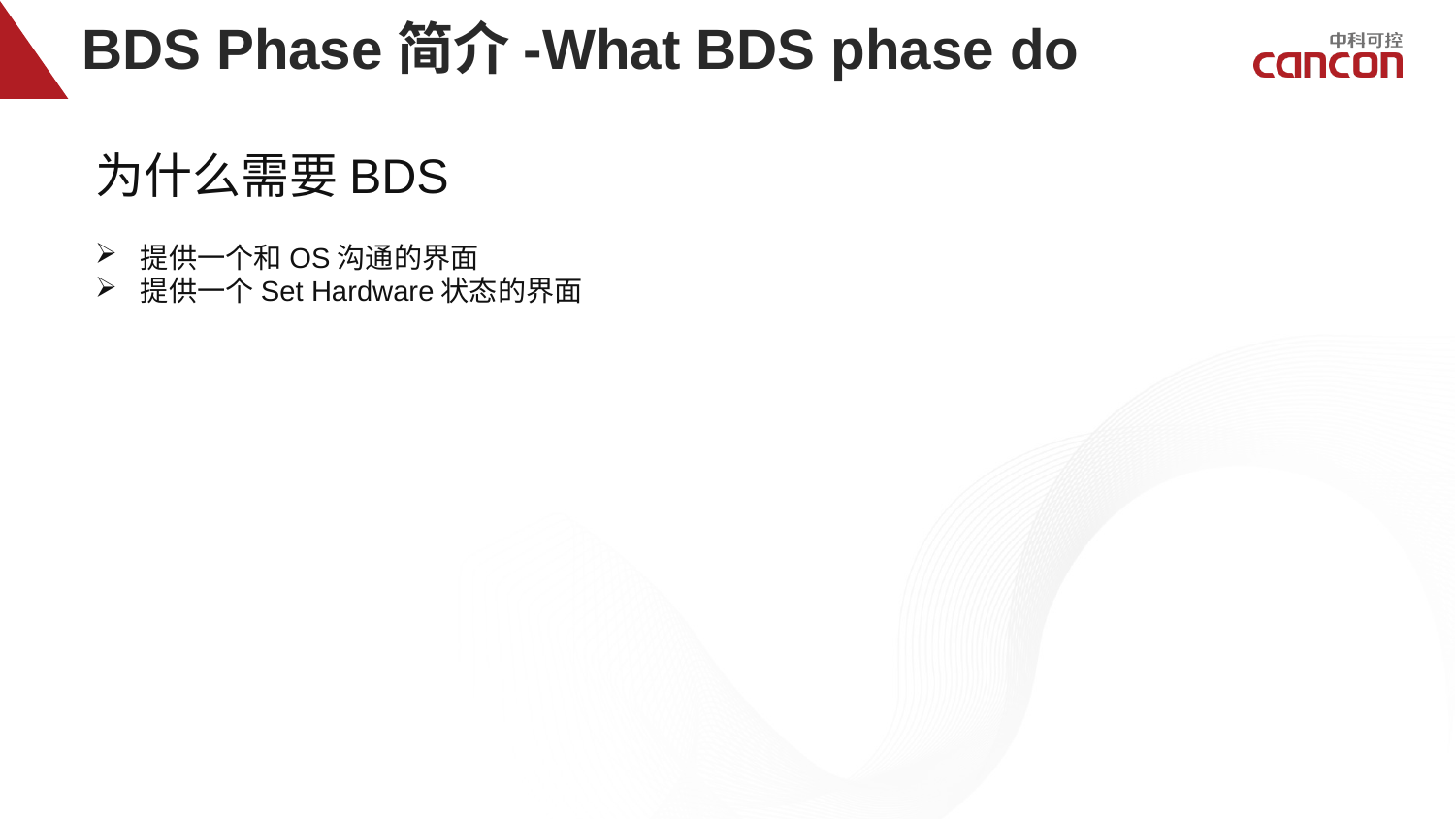

# BDS Phase简介-What BDS phase do
为什么需要BDS

提供一个和OS沟通的界面
提供一个Set Hardware状态的界面